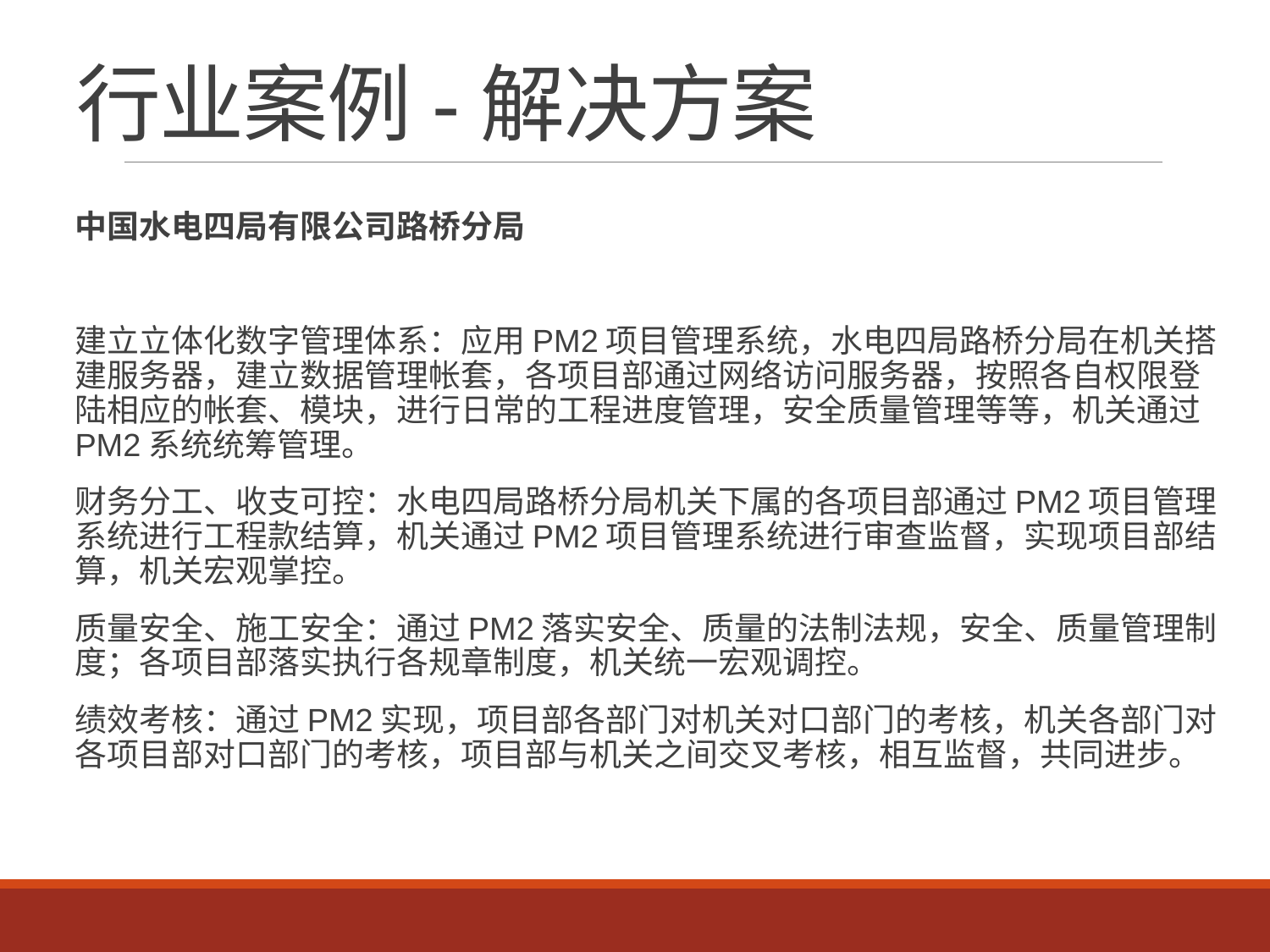

# 行业案例-解决方案
中国水电四局有限公司路桥分局

建立立体化数字管理体系：应用PM2项目管理系统，水电四局路桥分局在机关搭建服务器，建立数据管理帐套，各项目部通过网络访问服务器，按照各自权限登陆相应的帐套、模块，进行日常的工程进度管理，安全质量管理等等，机关通过PM2系统统筹管理。
财务分工、收支可控：水电四局路桥分局机关下属的各项目部通过PM2项目管理系统进行工程款结算，机关通过PM2项目管理系统进行审查监督，实现项目部结算，机关宏观掌控。
质量安全、施工安全：通过PM2落实安全、质量的法制法规，安全、质量管理制度；各项目部落实执行各规章制度，机关统一宏观调控。
绩效考核：通过PM2实现，项目部各部门对机关对口部门的考核，机关各部门对各项目部对口部门的考核，项目部与机关之间交叉考核，相互监督，共同进步。